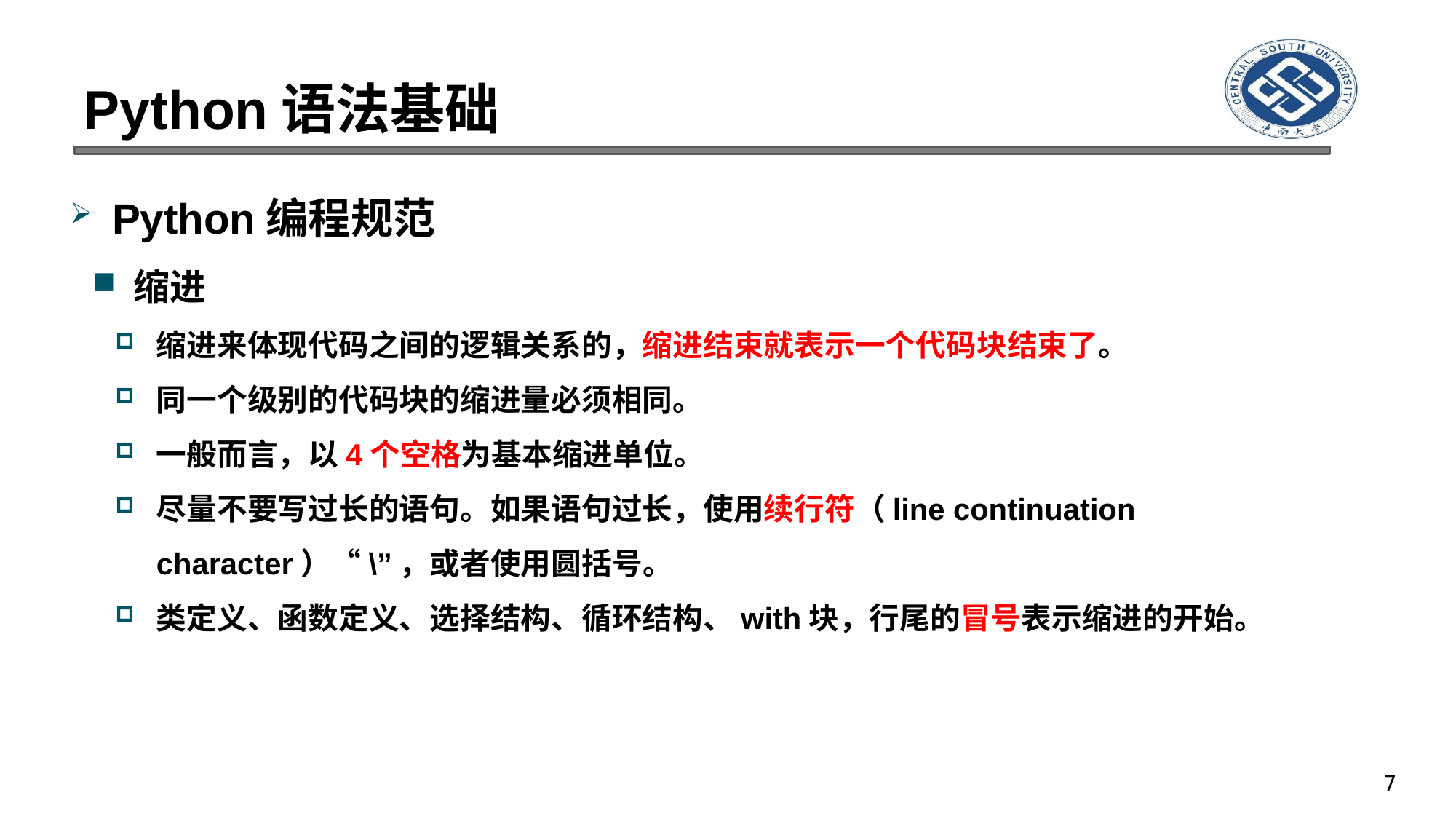

# Python语法基础
Python编程规范
缩进
缩进来体现代码之间的逻辑关系的，缩进结束就表示一个代码块结束了。
同一个级别的代码块的缩进量必须相同。
一般而言，以4个空格为基本缩进单位。
尽量不要写过长的语句。如果语句过长，使用续行符（line continuation character）“\”，或者使用圆括号。
类定义、函数定义、选择结构、循环结构、with块，行尾的冒号表示缩进的开始。

7